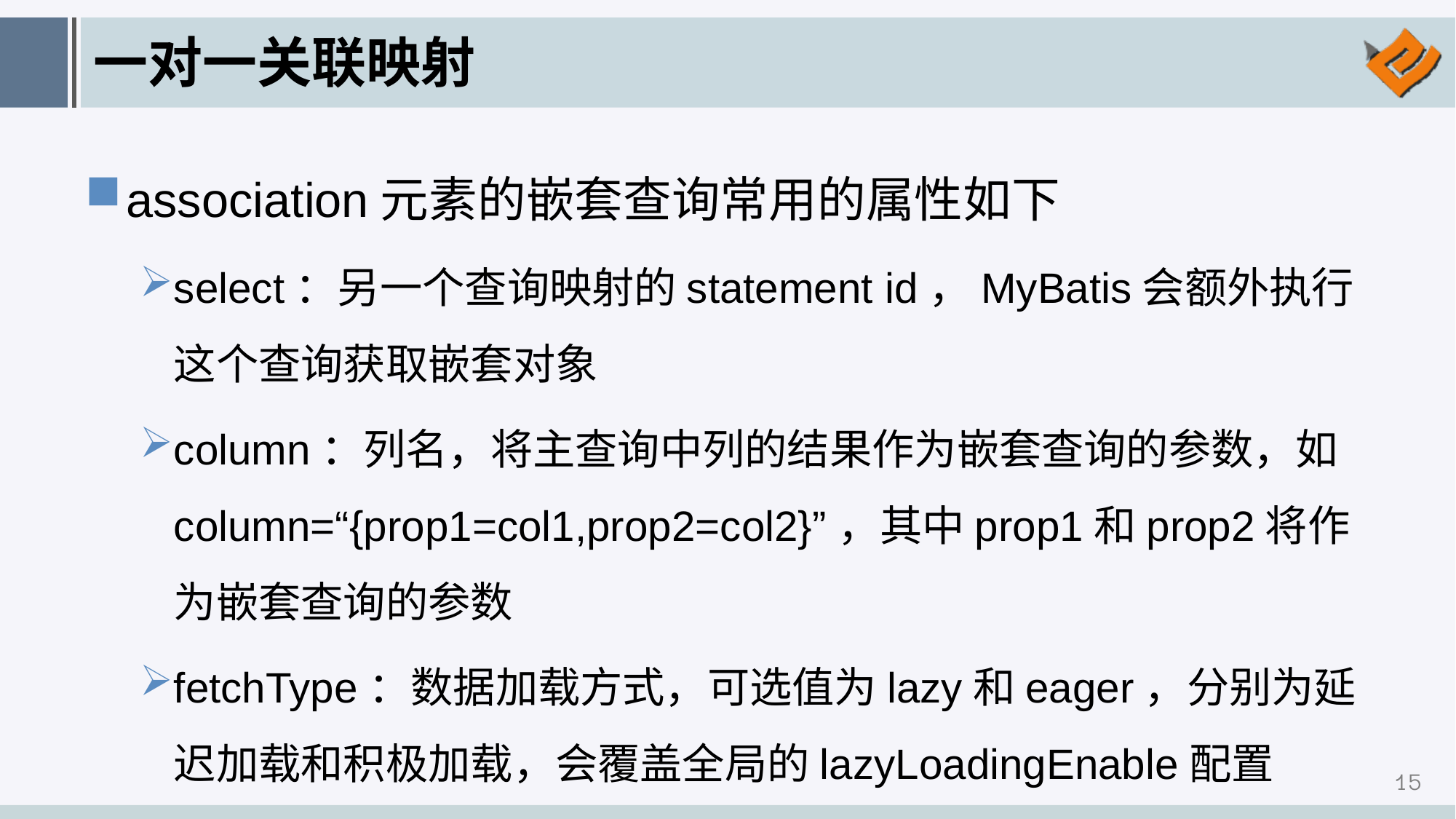

# 一对一关联映射
association元素的嵌套查询常用的属性如下
select：另一个查询映射的statement id，MyBatis会额外执行这个查询获取嵌套对象
column：列名，将主查询中列的结果作为嵌套查询的参数，如column=“{prop1=col1,prop2=col2}”，其中prop1和prop2将作为嵌套查询的参数
fetchType：数据加载方式，可选值为lazy和eager，分别为延迟加载和积极加载，会覆盖全局的lazyLoadingEnable配置